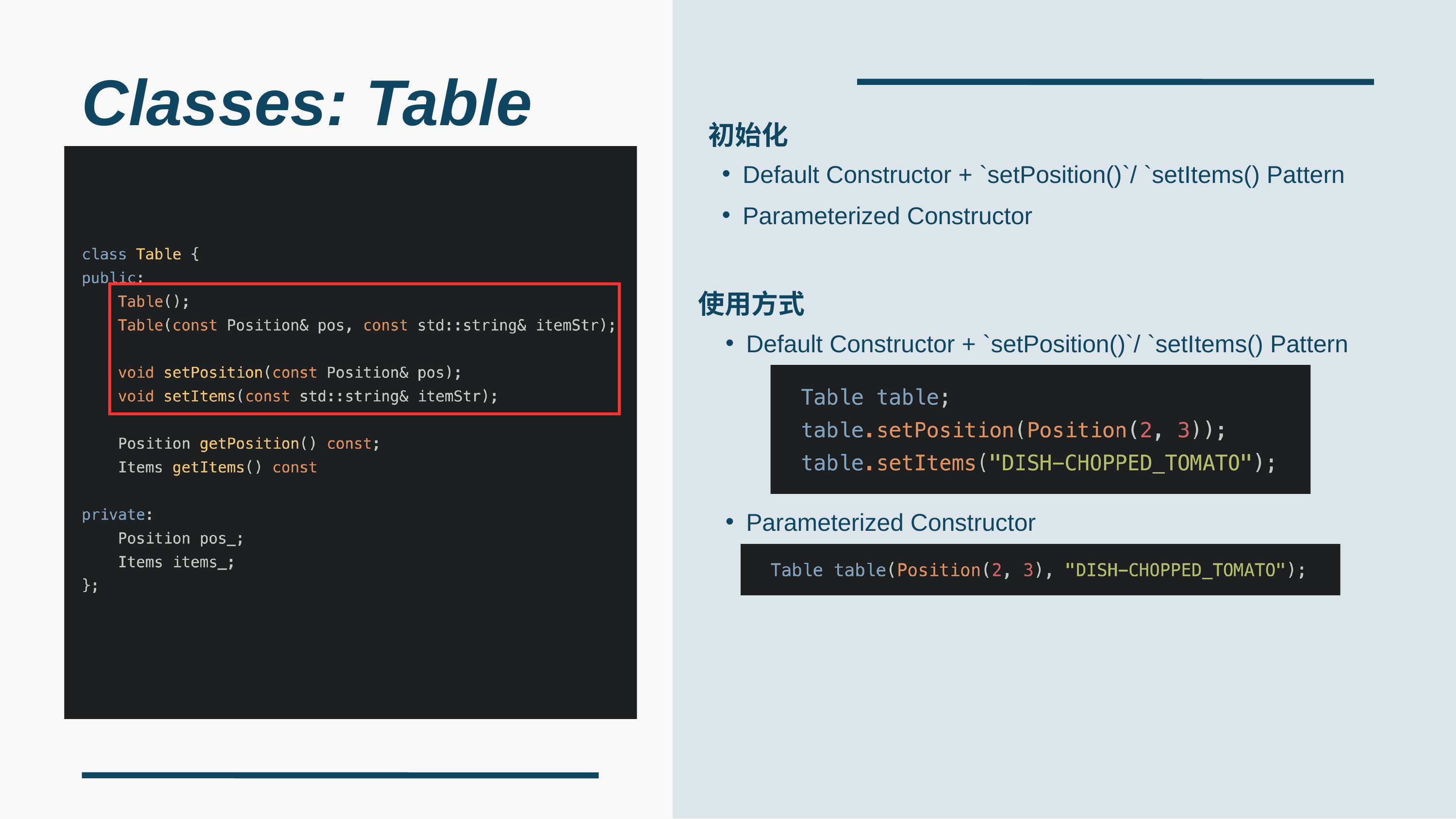

Classes: Table

初始化

Default Constructor + `setPosition()`/ `setItems() Pattern
Parameterized Constructor
使用方式

Default Constructor + `setPosition()`/ `setItems() Pattern

Parameterized Constructor